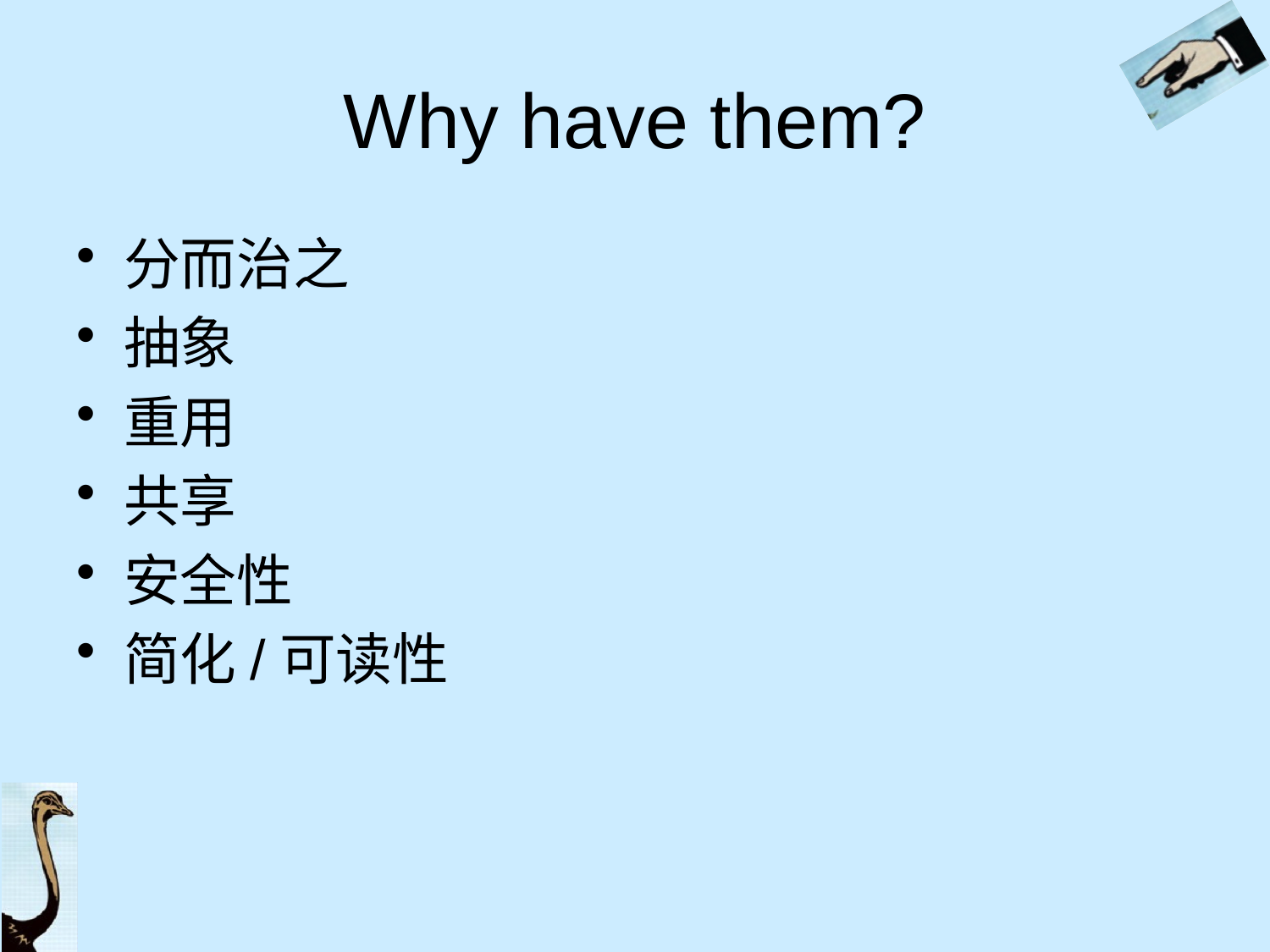

# Why have them?
分而治之
抽象
重用
共享
安全性
简化/可读性